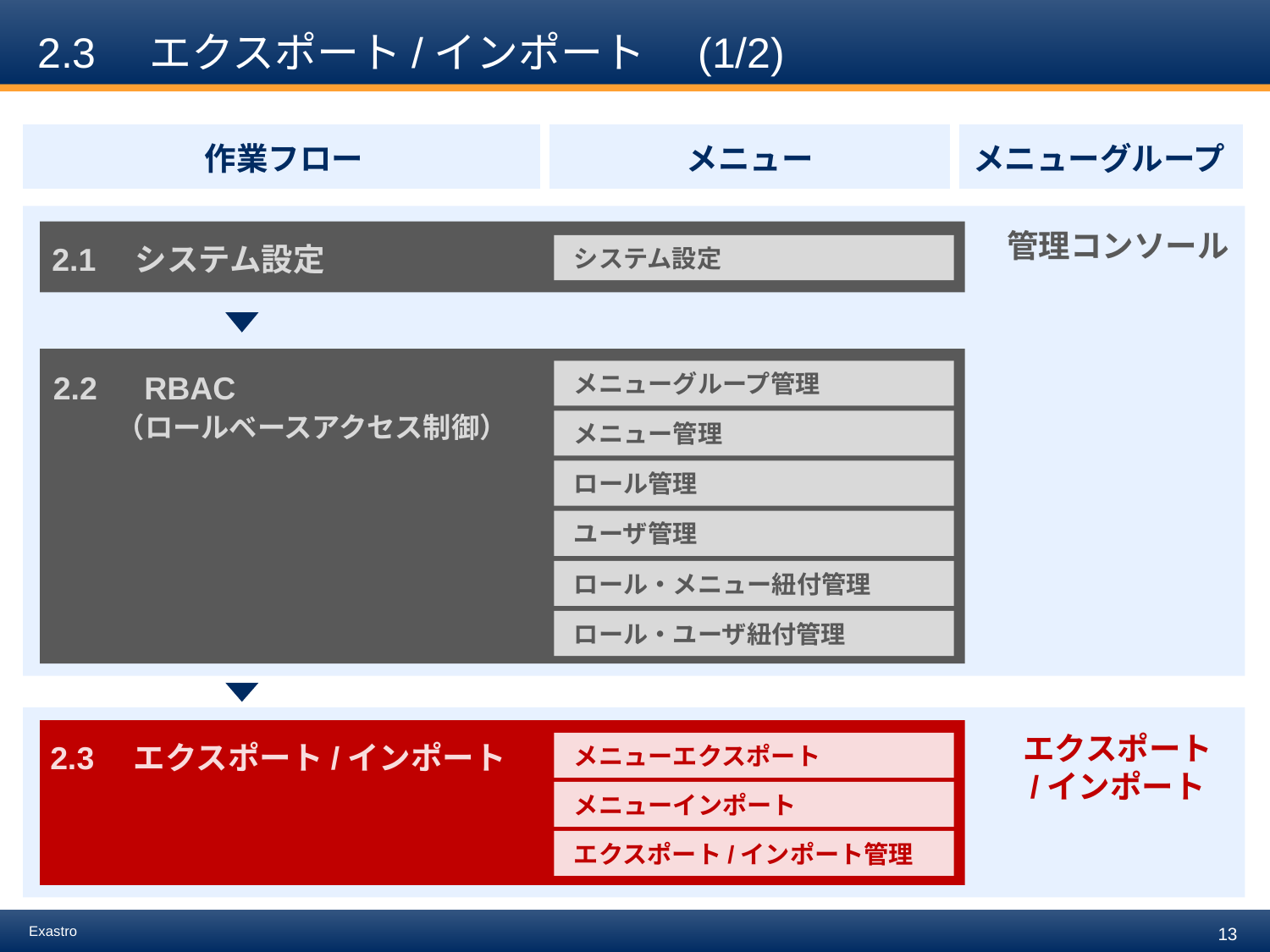

# 2.3　エクスポート/インポート　(1/2)
| 作業フロー | メニュー | メニューグループ |
| --- | --- | --- |

管理コンソール

2.1　システム設定
システム設定

メニューグループ管理
2.2　RBAC
　　（ロールベースアクセス制御）
メニュー管理
ロール管理
ユーザ管理
ロール・メニュー紐付管理
ロール・ユーザ紐付管理

エクスポート
/インポート
2.3　エクスポート/インポート
メニューエクスポート
メニューインポート
エクスポート/インポート管理